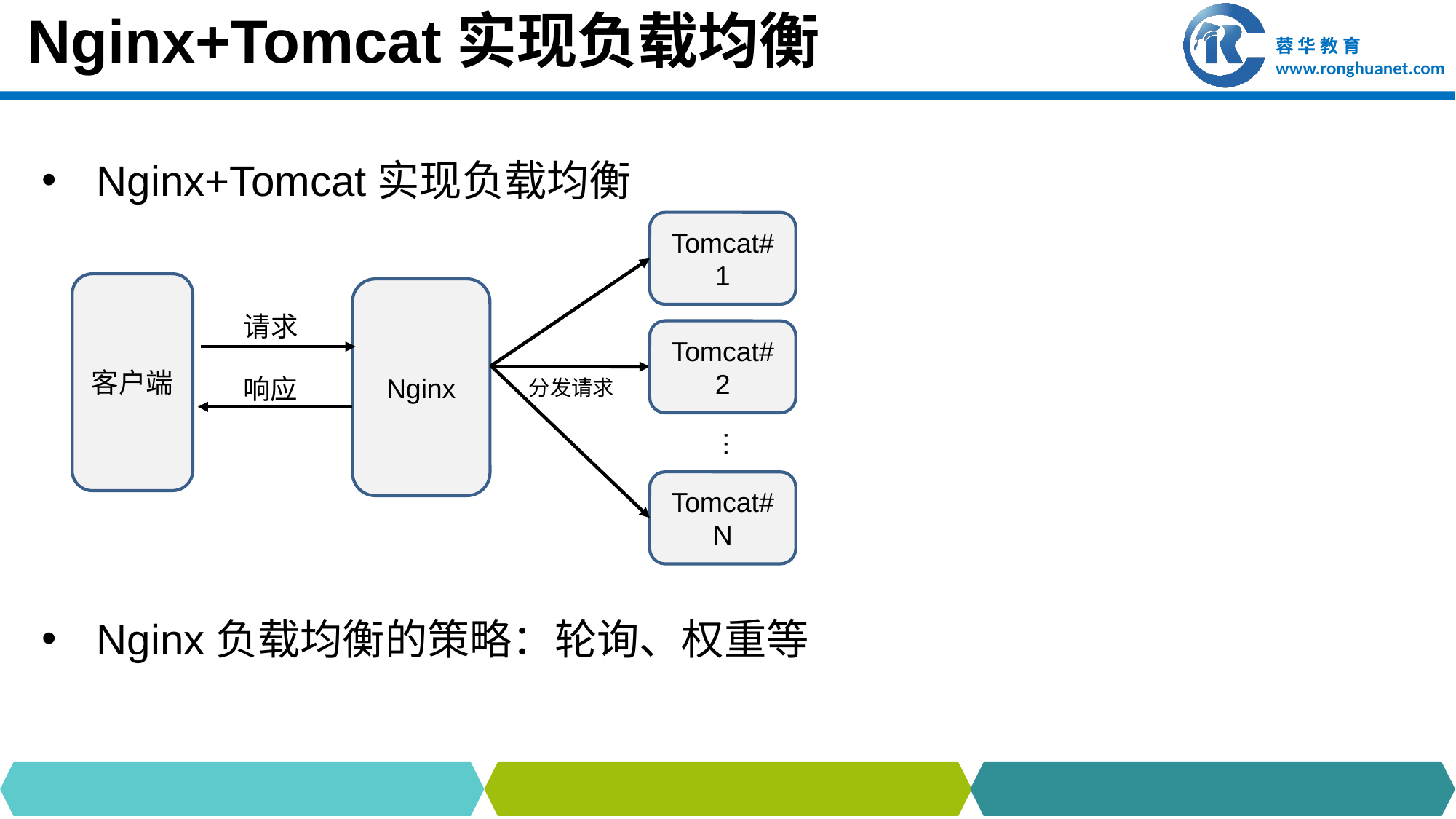

# Nginx+Tomcat实现负载均衡
Nginx+Tomcat实现负载均衡

Nginx负载均衡的策略：轮询、权重等
Tomcat#1
客户端
Nginx
请求
Tomcat#2
响应
分发请求
…
Tomcat#N